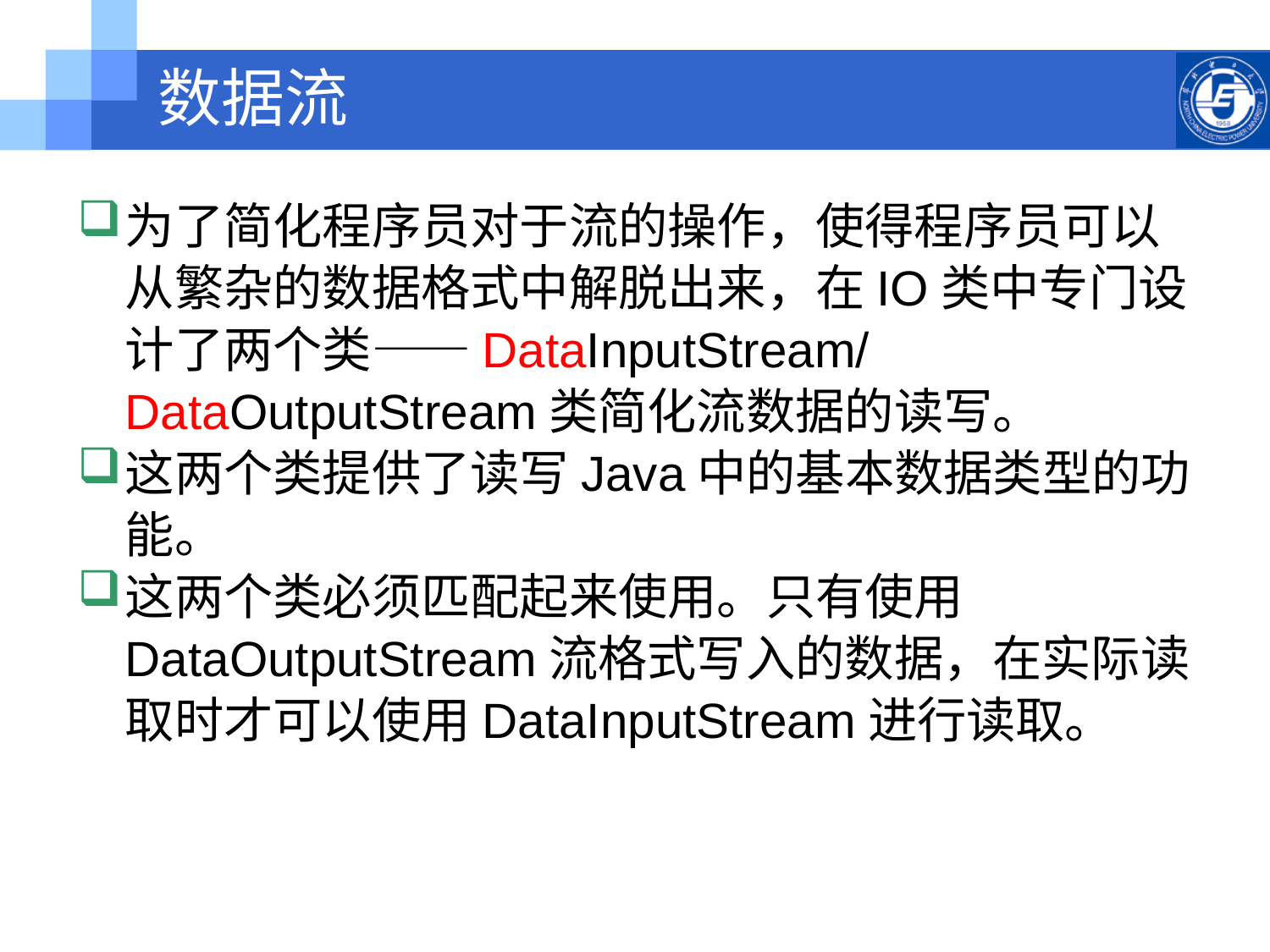

数据流
为了简化程序员对于流的操作，使得程序员可以从繁杂的数据格式中解脱出来，在IO类中专门设计了两个类——DataInputStream/DataOutputStream类简化流数据的读写。
这两个类提供了读写Java中的基本数据类型的功能。
这两个类必须匹配起来使用。只有使用DataOutputStream流格式写入的数据，在实际读取时才可以使用DataInputStream进行读取。